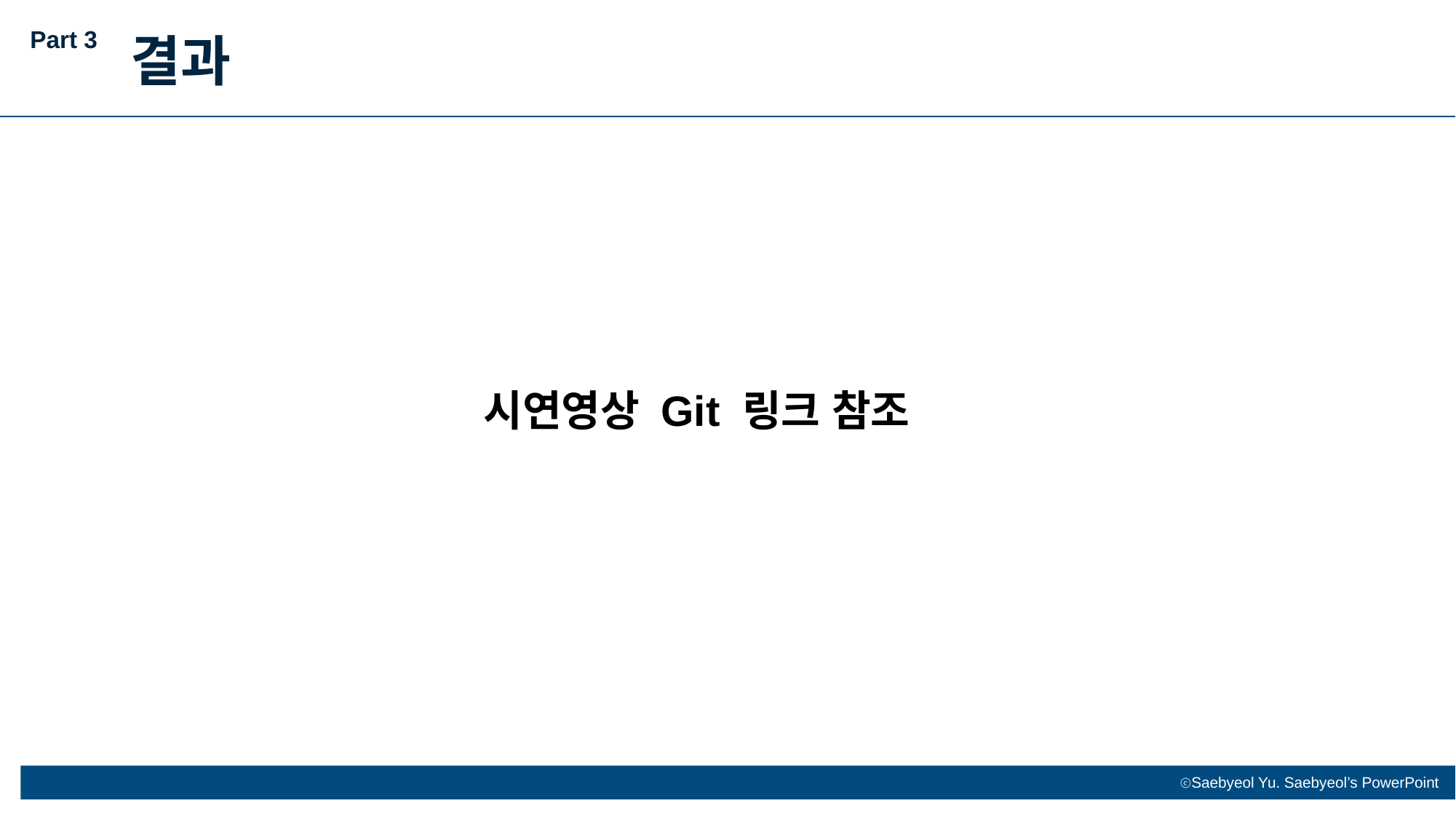

Part 3
결과
시연영상 Git 링크 참조